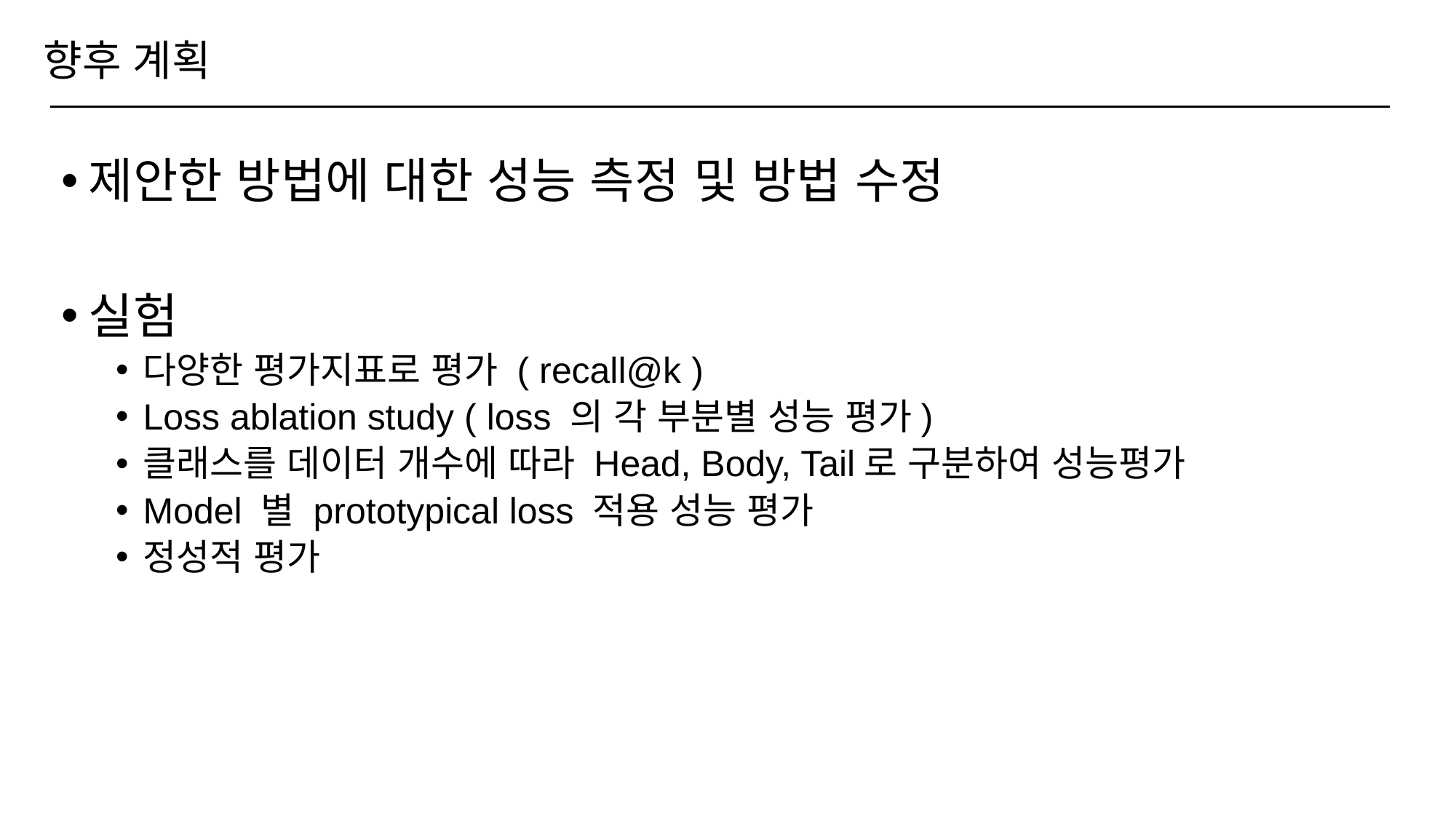

# 향후 계획

제안한 방법에 대한 성능 측정 및 방법 수정

실험
다양한 평가지표로 평가 ( recall@k )
Loss ablation study ( loss 의 각 부분별 성능 평가)
클래스를 데이터 개수에 따라 Head, Body, Tail로 구분하여 성능평가
Model 별 prototypical loss 적용 성능 평가
정성적 평가